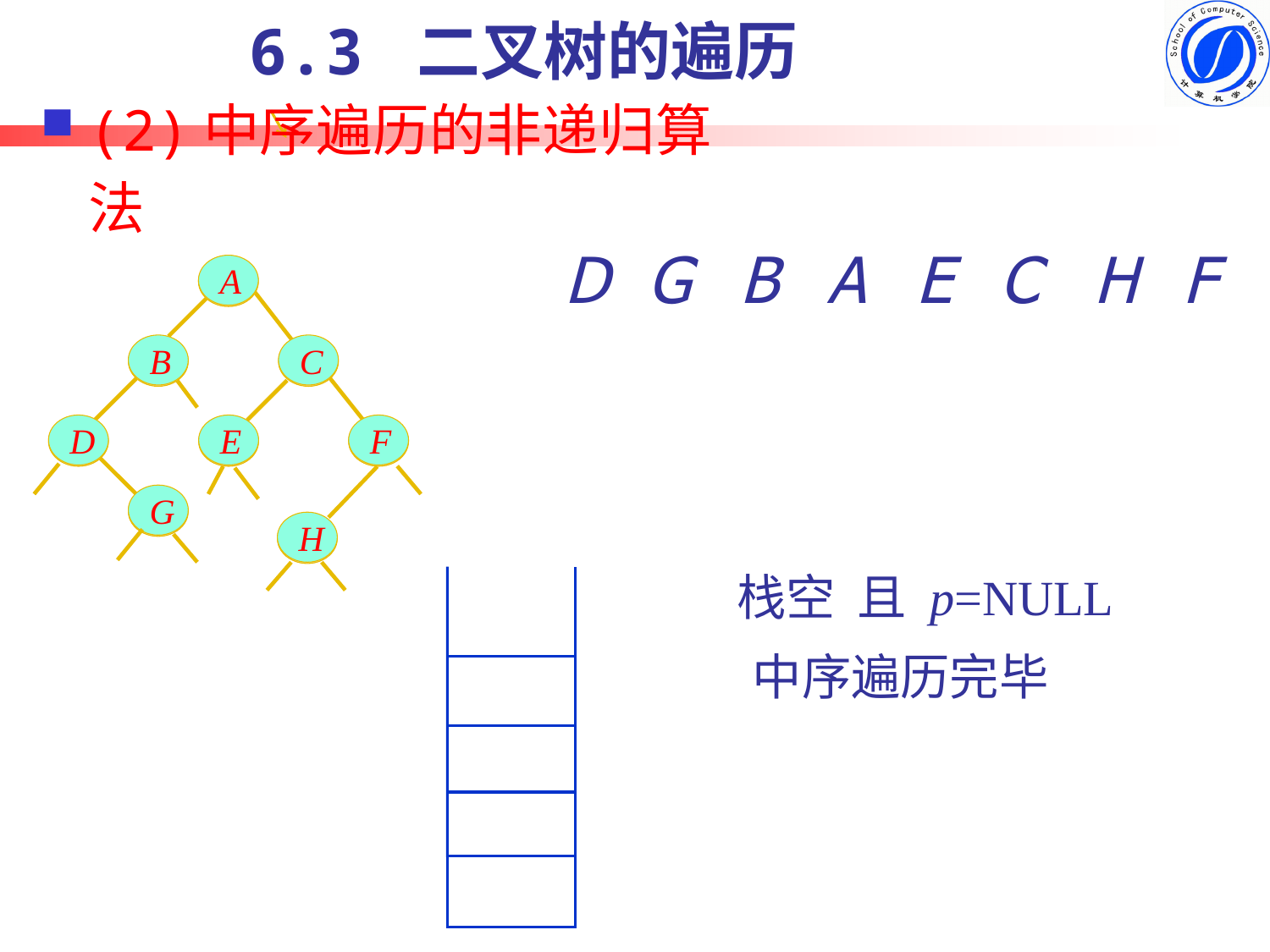

6.3 二叉树的遍历
# (2)中序遍历的非递归算法
D
G
B
A
E
C
H
F
A
A

B
C
B
C

D
E
F
D
E
F

G
G
H
H

栈空  且 p=NULL

中序遍历完毕